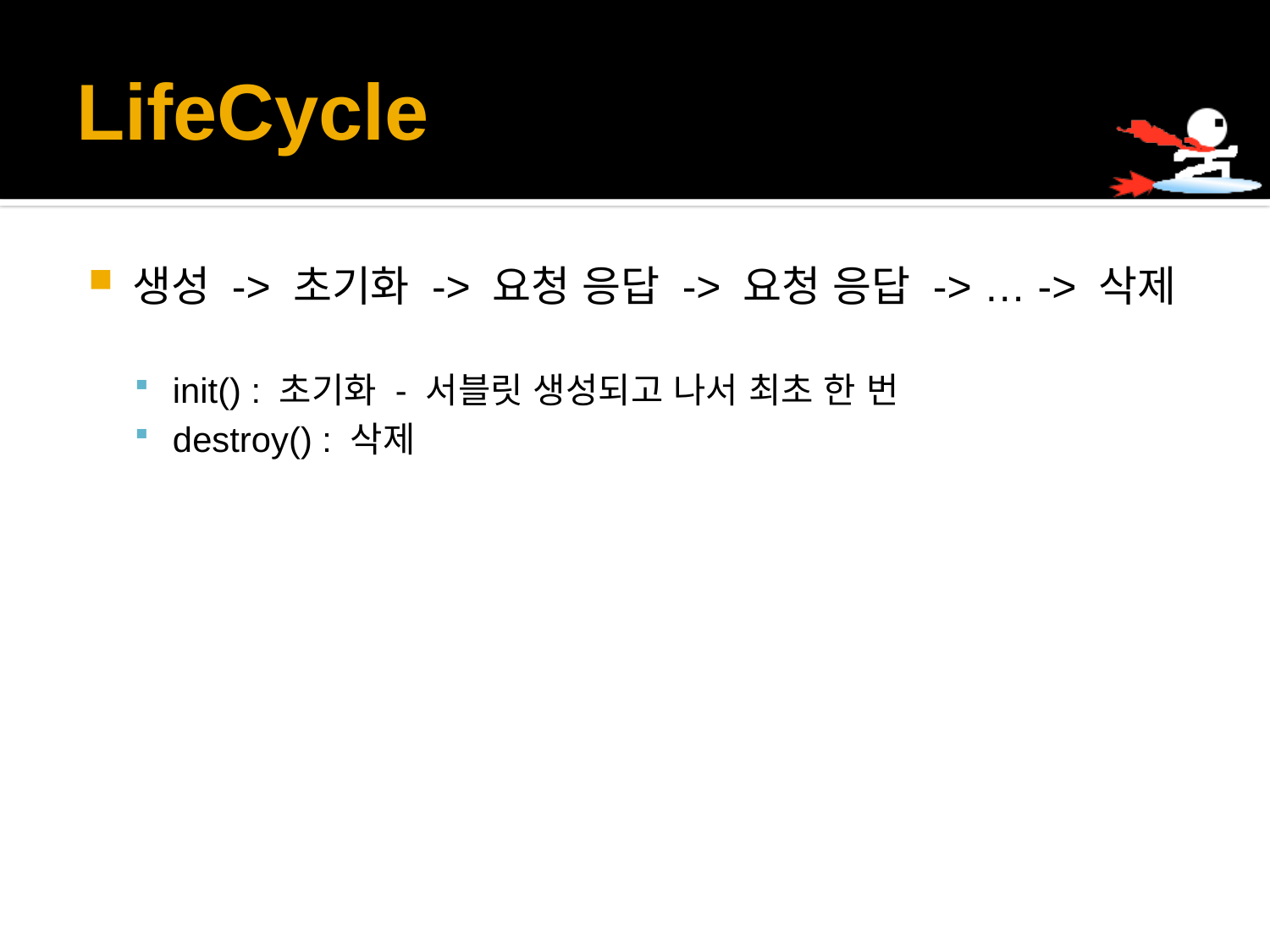

# LifeCycle
생성 -> 초기화 -> 요청 응답 -> 요청 응답 -> … -> 삭제

init() : 초기화 - 서블릿 생성되고 나서 최초 한 번
destroy() : 삭제